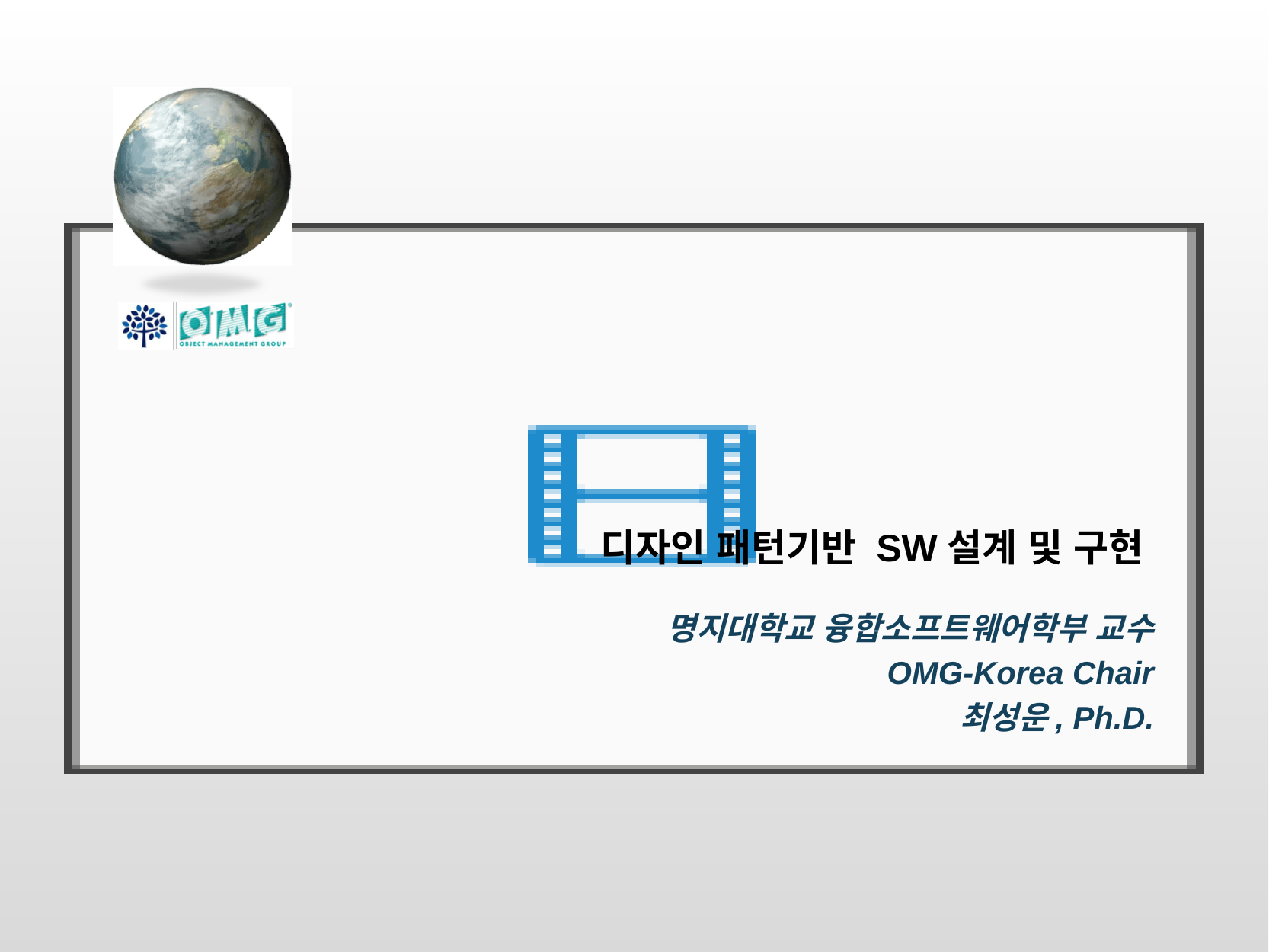

# 디자인 패턴기반 SW설계 및 구현
명지대학교 융합소프트웨어학부 교수
OMG-Korea Chair
최성운, Ph.D.